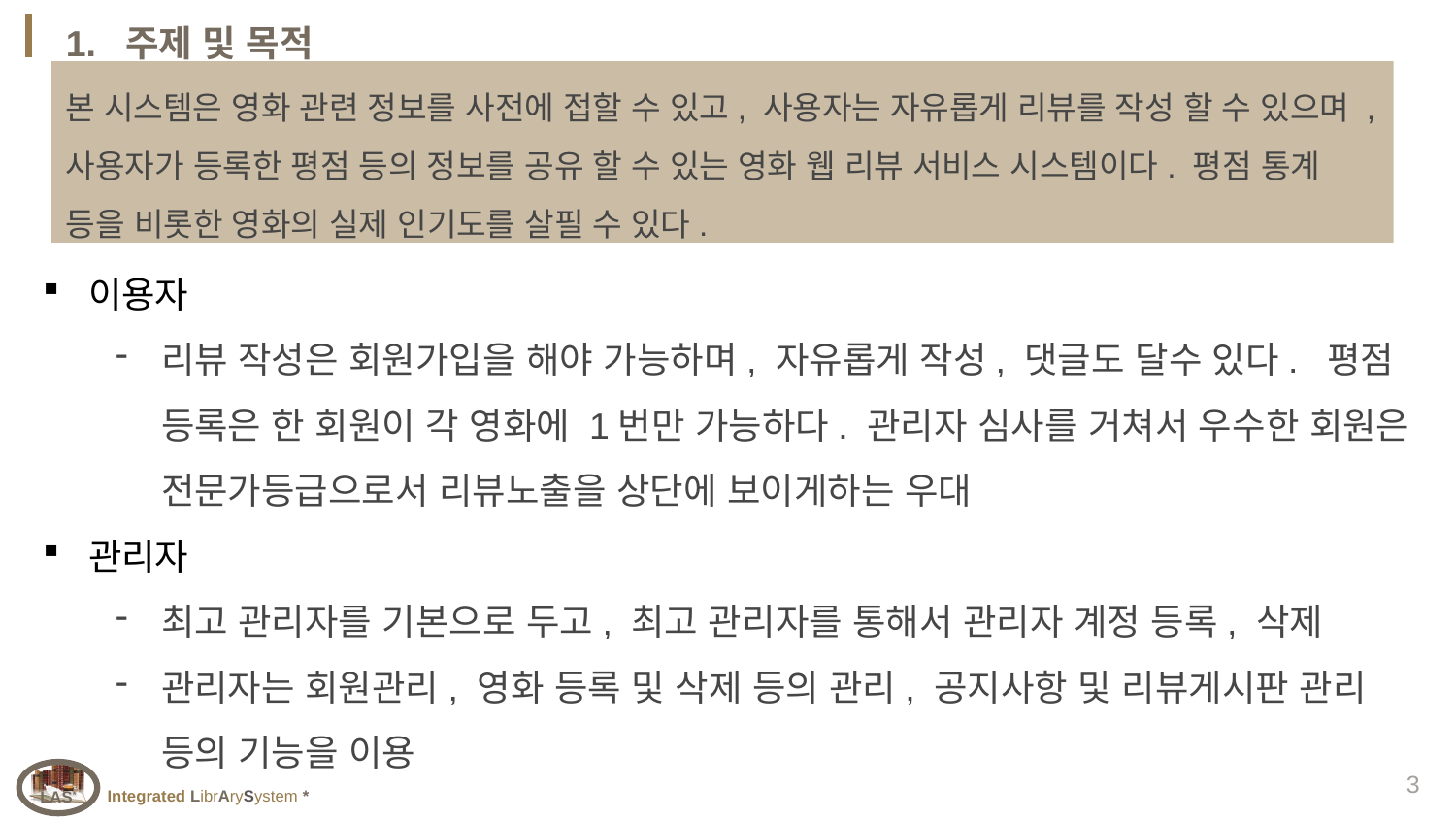

1.  주제 및 목적
본 시스템은 영화 관련 정보를 사전에 접할 수 있고, 사용자는 자유롭게 리뷰를 작성 할 수 있으며 , 사용자가 등록한 평점 등의 정보를 공유 할 수 있는 영화 웹 리뷰 서비스 시스템이다. 평점 통계 등을 비롯한 영화의 실제 인기도를 살필 수 있다.
이용자
리뷰 작성은 회원가입을 해야 가능하며, 자유롭게 작성, 댓글도 달수 있다.  평점 등록은 한 회원이 각 영화에 1번만 가능하다. 관리자 심사를 거쳐서 우수한 회원은 전문가등급으로서 리뷰노출을 상단에 보이게하는 우대
관리자
최고 관리자를 기본으로 두고, 최고 관리자를 통해서 관리자 계정 등록, 삭제
관리자는 회원관리, 영화 등록 및 삭제 등의 관리, 공지사항 및 리뷰게시판 관리 등의 기능을 이용
3